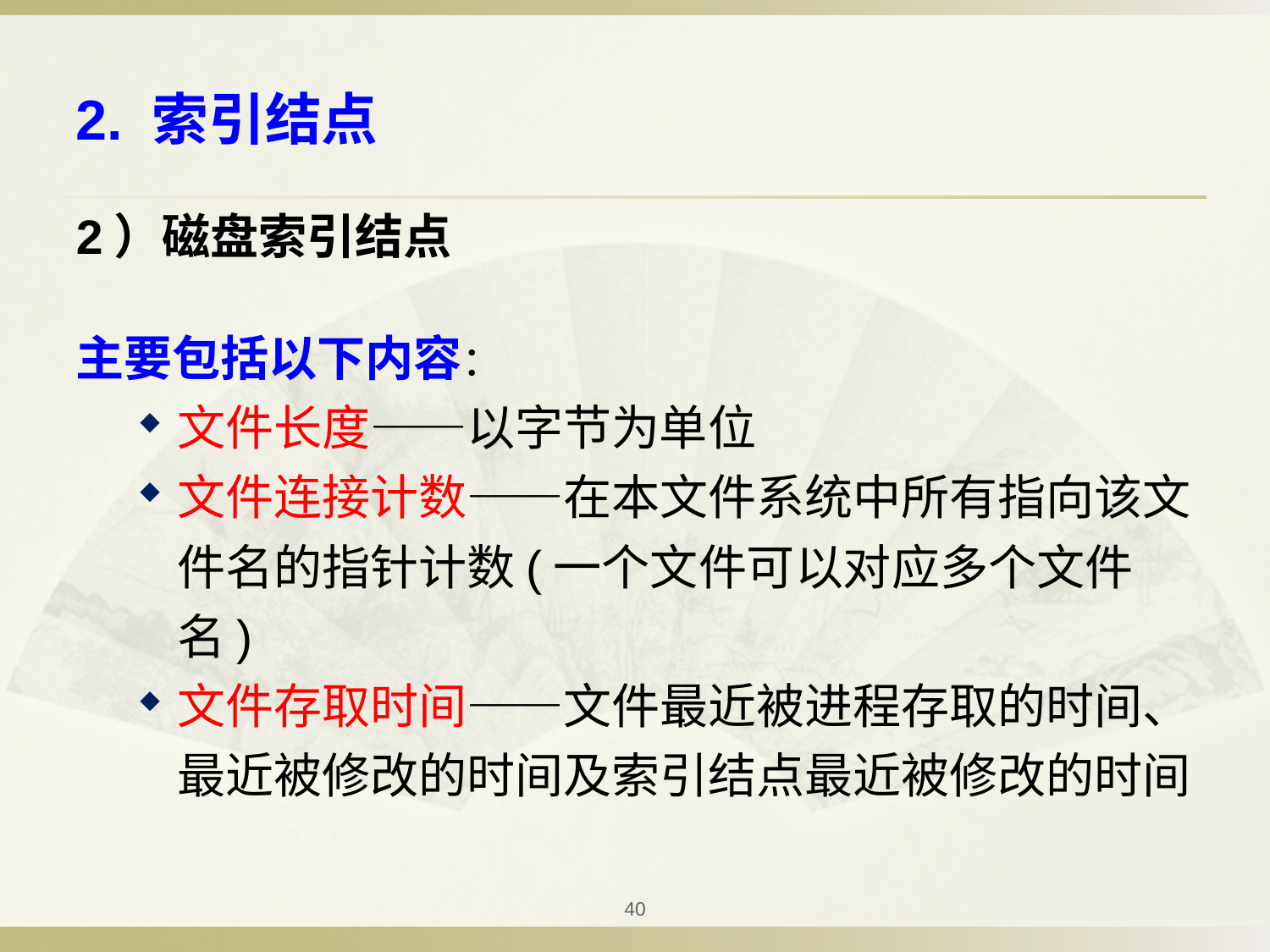

# 2. 索引结点
2）磁盘索引结点

主要包括以下内容：
文件长度——以字节为单位
文件连接计数——在本文件系统中所有指向该文件名的指针计数(一个文件可以对应多个文件名)
文件存取时间——文件最近被进程存取的时间、最近被修改的时间及索引结点最近被修改的时间
40